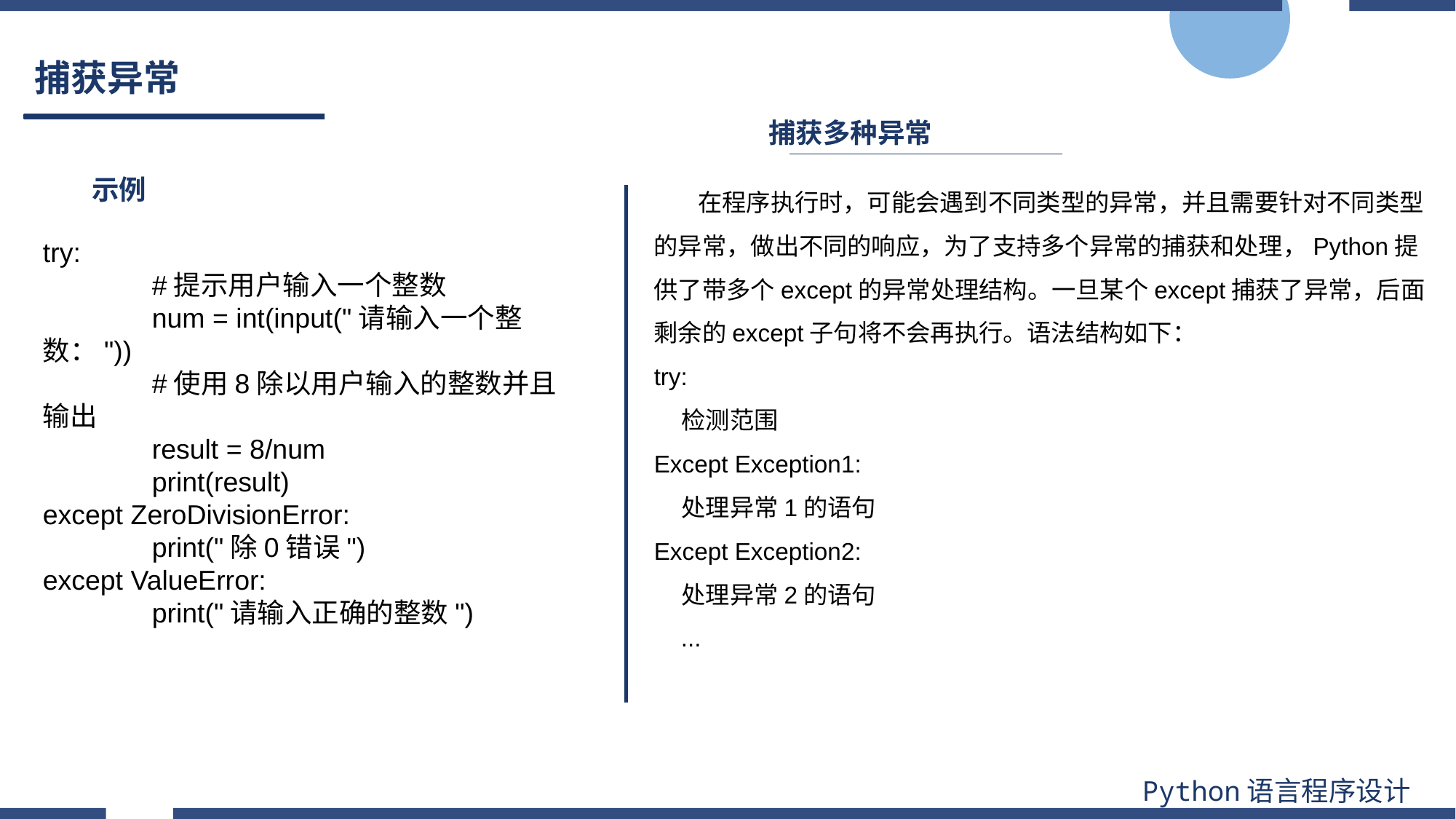

# 捕获异常
捕获多种异常
示例
       在程序执行时，可能会遇到不同类型的异常，并且需要针对不同类型的异常，做出不同的响应，为了支持多个异常的捕获和处理，Python提供了带多个except的异常处理结构。一旦某个except捕获了异常，后面剩余的except子句将不会再执行。语法结构如下：
try:
    检测范围
Except Exception1:
    处理异常1的语句
Except Exception2:
    处理异常2的语句
    ...

try:
	#提示用户输入一个整数
	num = int(input("请输入一个整数："))
	#使用8除以用户输入的整数并且输出
	result = 8/num
	print(result)
except ZeroDivisionError:
	print("除0错误")
except ValueError:
	print("请输入正确的整数")